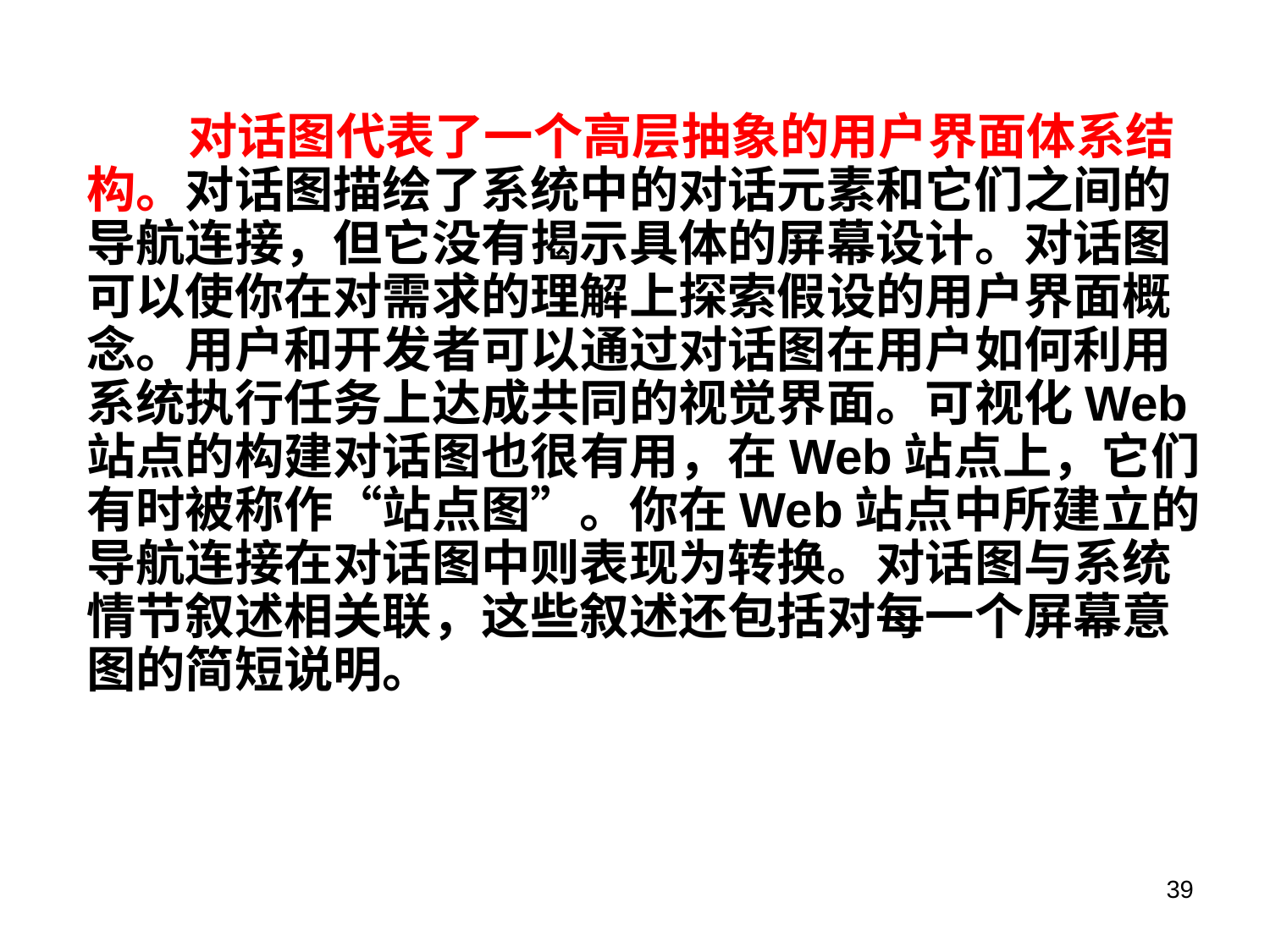

对话图代表了一个高层抽象的用户界面体系结构。对话图描绘了系统中的对话元素和它们之间的导航连接，但它没有揭示具体的屏幕设计。对话图可以使你在对需求的理解上探索假设的用户界面概念。用户和开发者可以通过对话图在用户如何利用系统执行任务上达成共同的视觉界面。可视化Web站点的构建对话图也很有用，在Web站点上，它们有时被称作“站点图”。你在Web站点中所建立的导航连接在对话图中则表现为转换。对话图与系统情节叙述相关联，这些叙述还包括对每一个屏幕意图的简短说明。

39